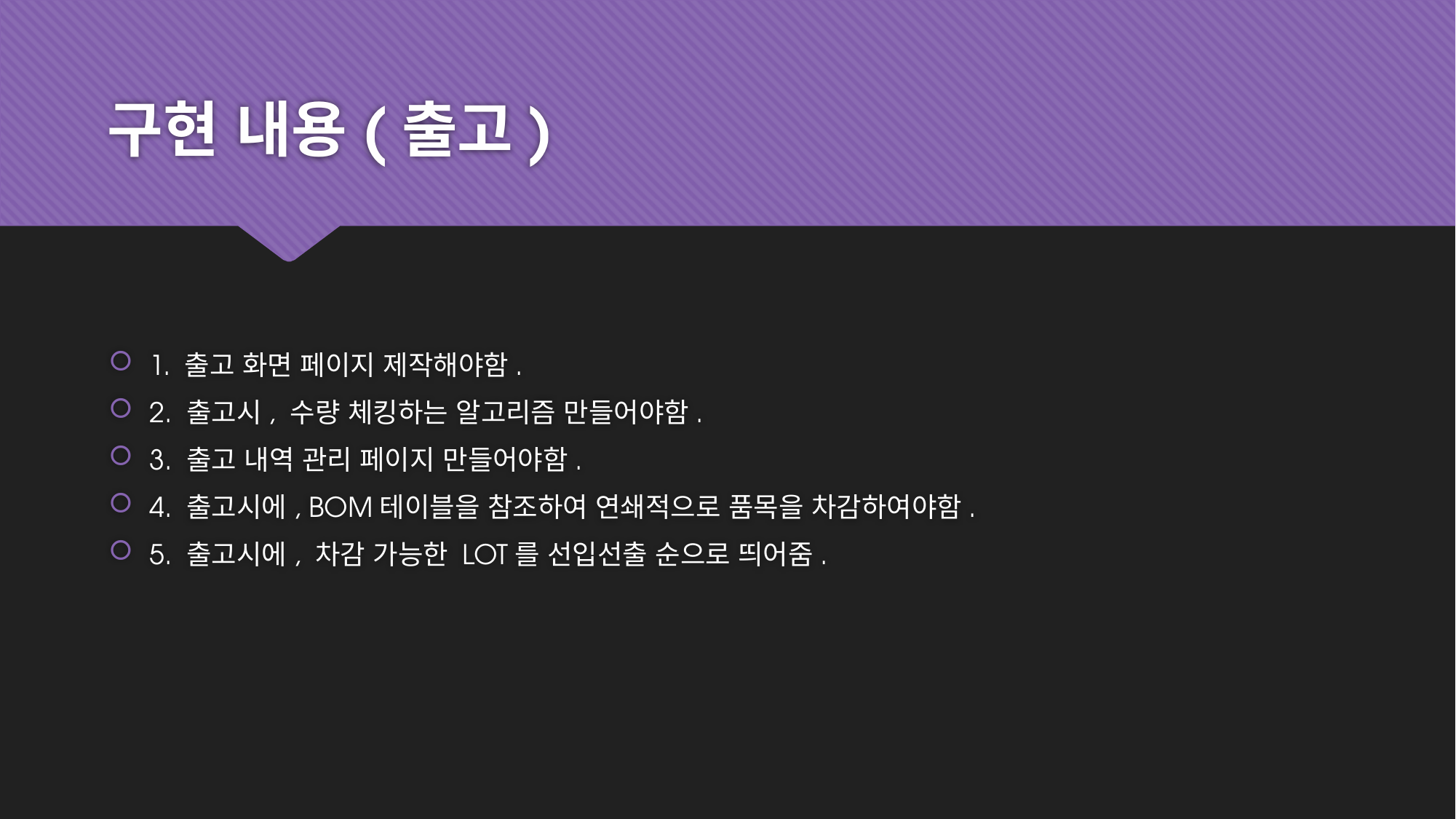

# 구현 내용(출고)
1. 출고 화면 페이지 제작해야함.
2. 출고시, 수량 체킹하는 알고리즘 만들어야함.
3. 출고 내역 관리 페이지 만들어야함.
4. 출고시에, BOM테이블을 참조하여 연쇄적으로 품목을 차감하여야함.
5. 출고시에, 차감 가능한 LOT를 선입선출 순으로 띄어줌.